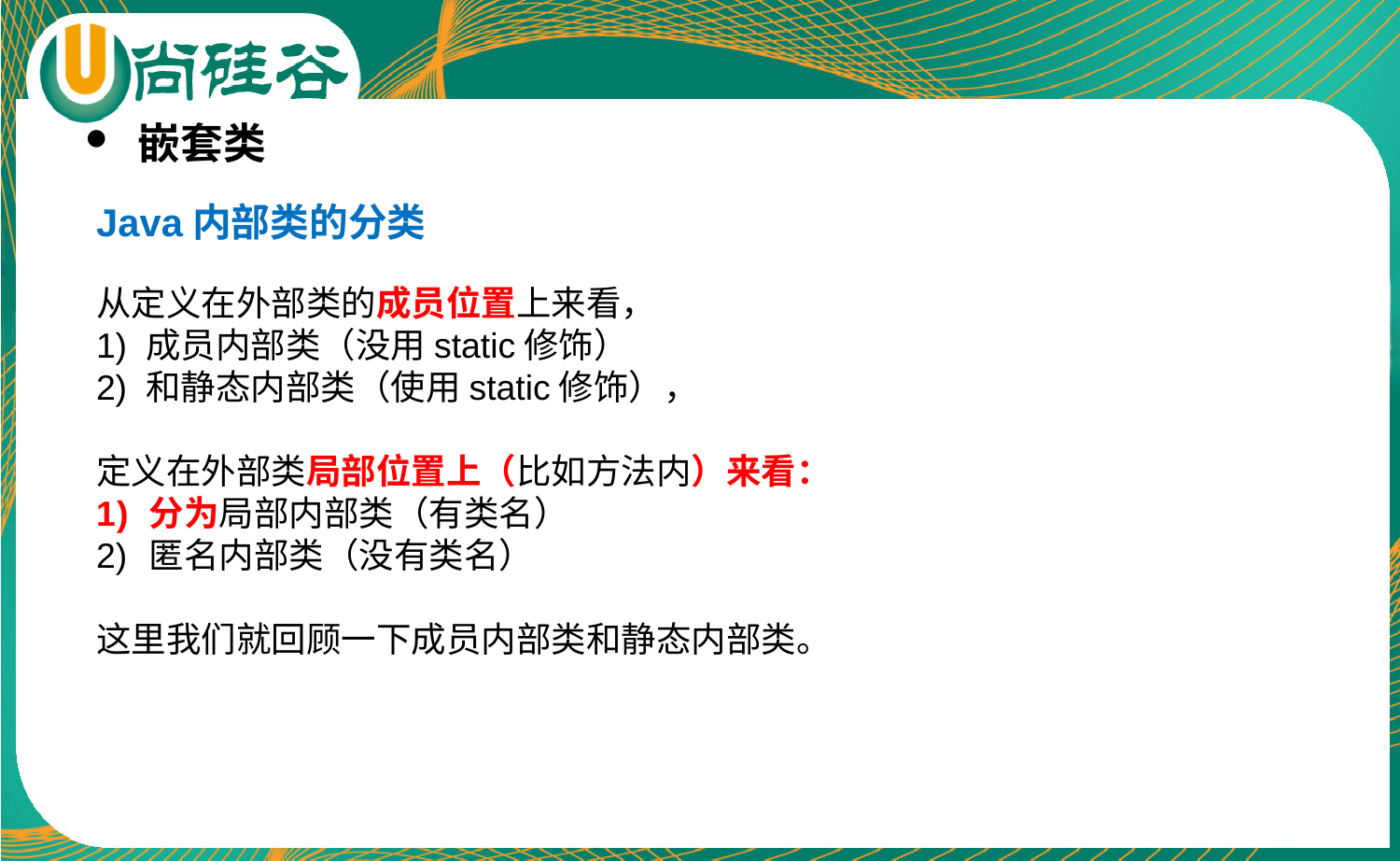

嵌套类

Java内部类的分类

从定义在外部类的成员位置上来看，
1) 成员内部类（没用static修饰）
2) 和静态内部类（使用static修饰），

定义在外部类局部位置上（比如方法内）来看：
分为局部内部类（有类名）
匿名内部类（没有类名）

这里我们就回顾一下成员内部类和静态内部类。